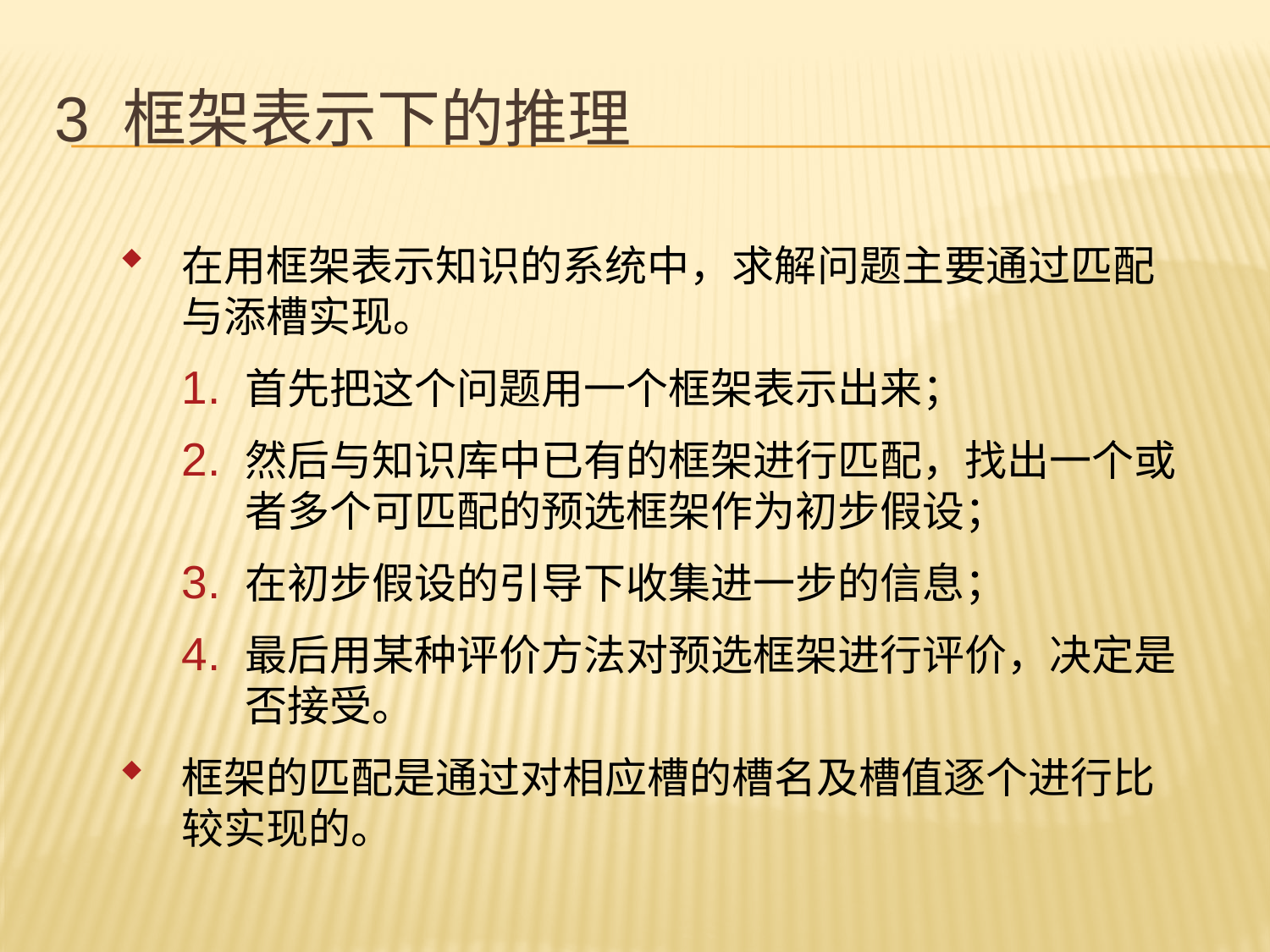

# 3 框架表示下的推理
在用框架表示知识的系统中，求解问题主要通过匹配与添槽实现。
首先把这个问题用一个框架表示出来；
然后与知识库中已有的框架进行匹配，找出一个或者多个可匹配的预选框架作为初步假设；
在初步假设的引导下收集进一步的信息；
最后用某种评价方法对预选框架进行评价，决定是否接受。
框架的匹配是通过对相应槽的槽名及槽值逐个进行比较实现的。
31